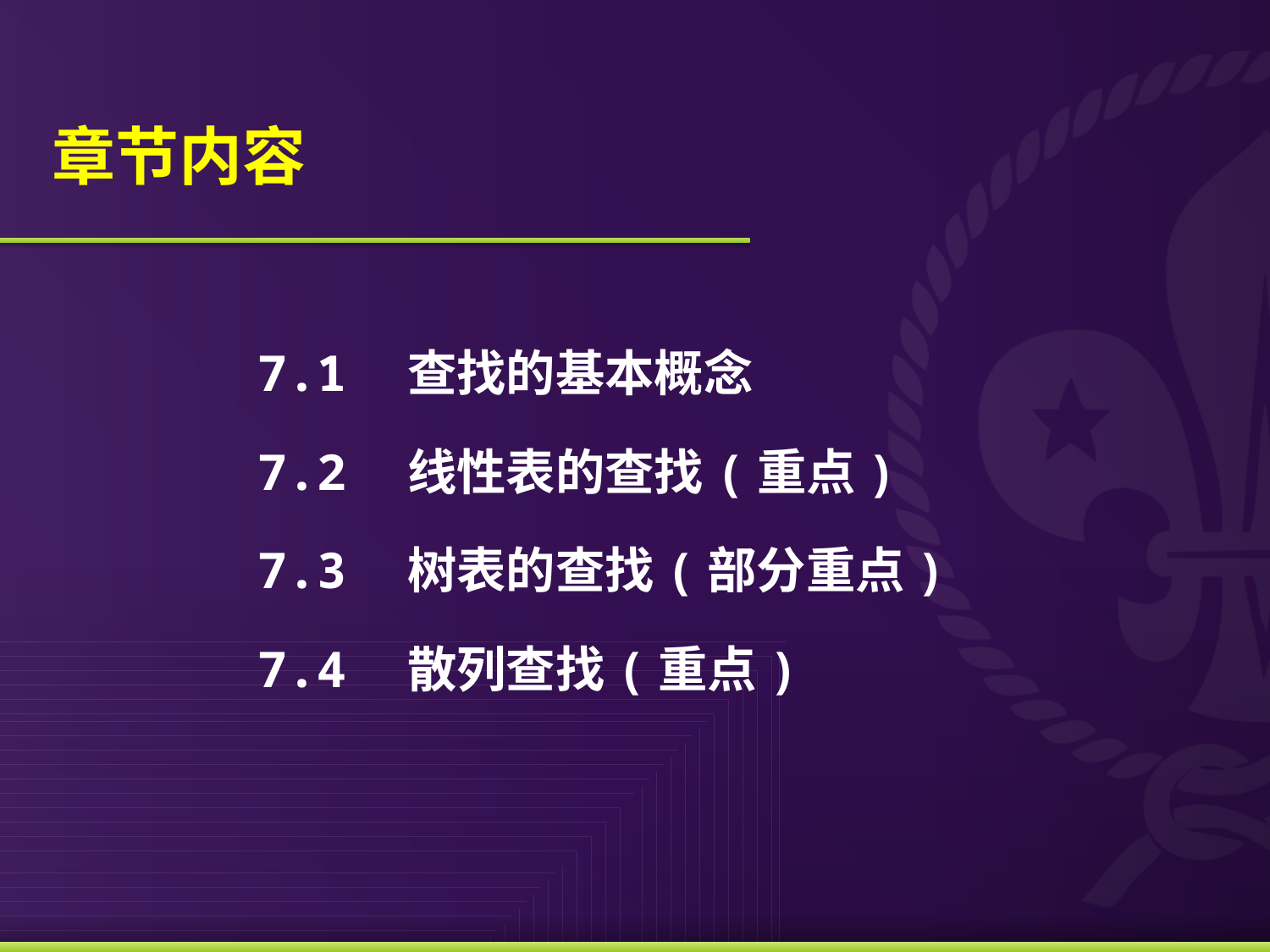

# 章节内容

7.1　查找的基本概念
7.2　线性表的查找(重点)
7.3　树表的查找(部分重点)
7.4　散列查找(重点)